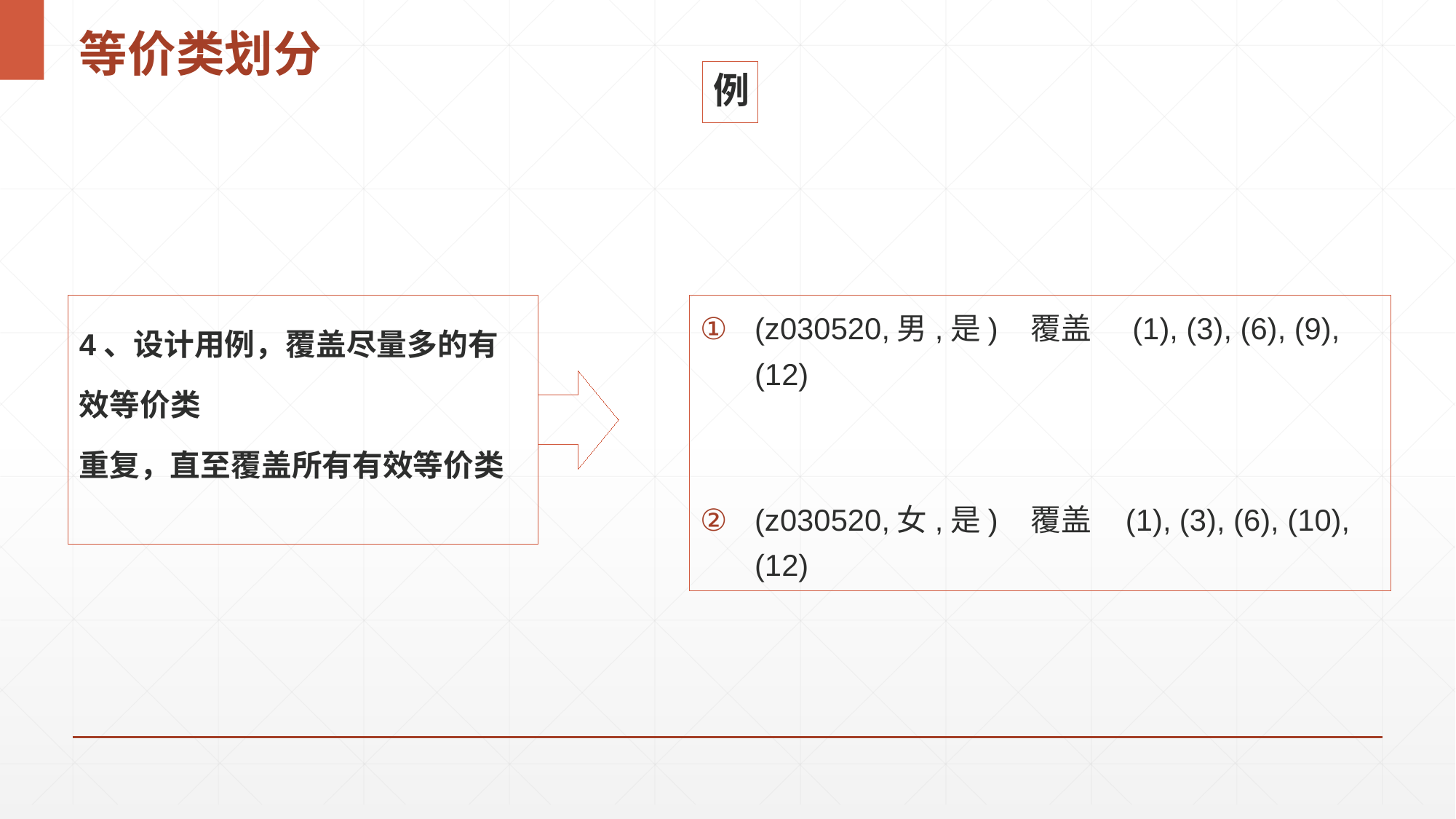

# 等价类划分
例
4、设计用例，覆盖尽量多的有效等价类
重复，直至覆盖所有有效等价类

(z030520,男,是)   覆盖     (1), (3), (6), (9), (12)

(z030520,女,是)   覆盖    (1), (3), (6), (10), (12)